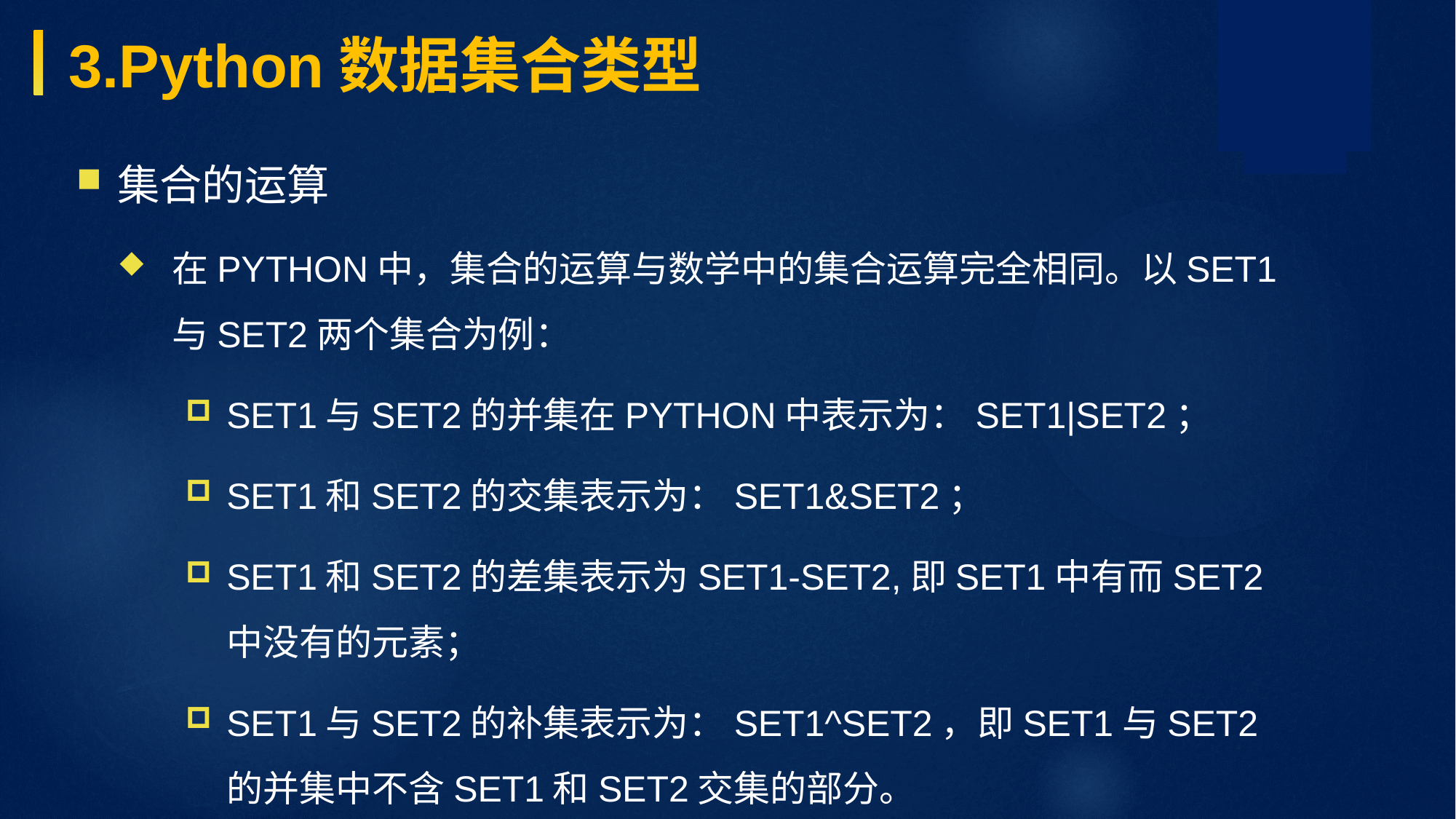

3.Python数据集合类型
集合的运算
在Python中，集合的运算与数学中的集合运算完全相同。以set1与set2两个集合为例：
set1与set2的并集在Python中表示为：set1|set2；
set1和set2的交集表示为：set1&set2；
set1和set2的差集表示为set1-set2,即set1中有而set2中没有的元素；
set1与set2的补集表示为：set1^set2，即set1与set2的并集中不含set1和set2交集的部分。